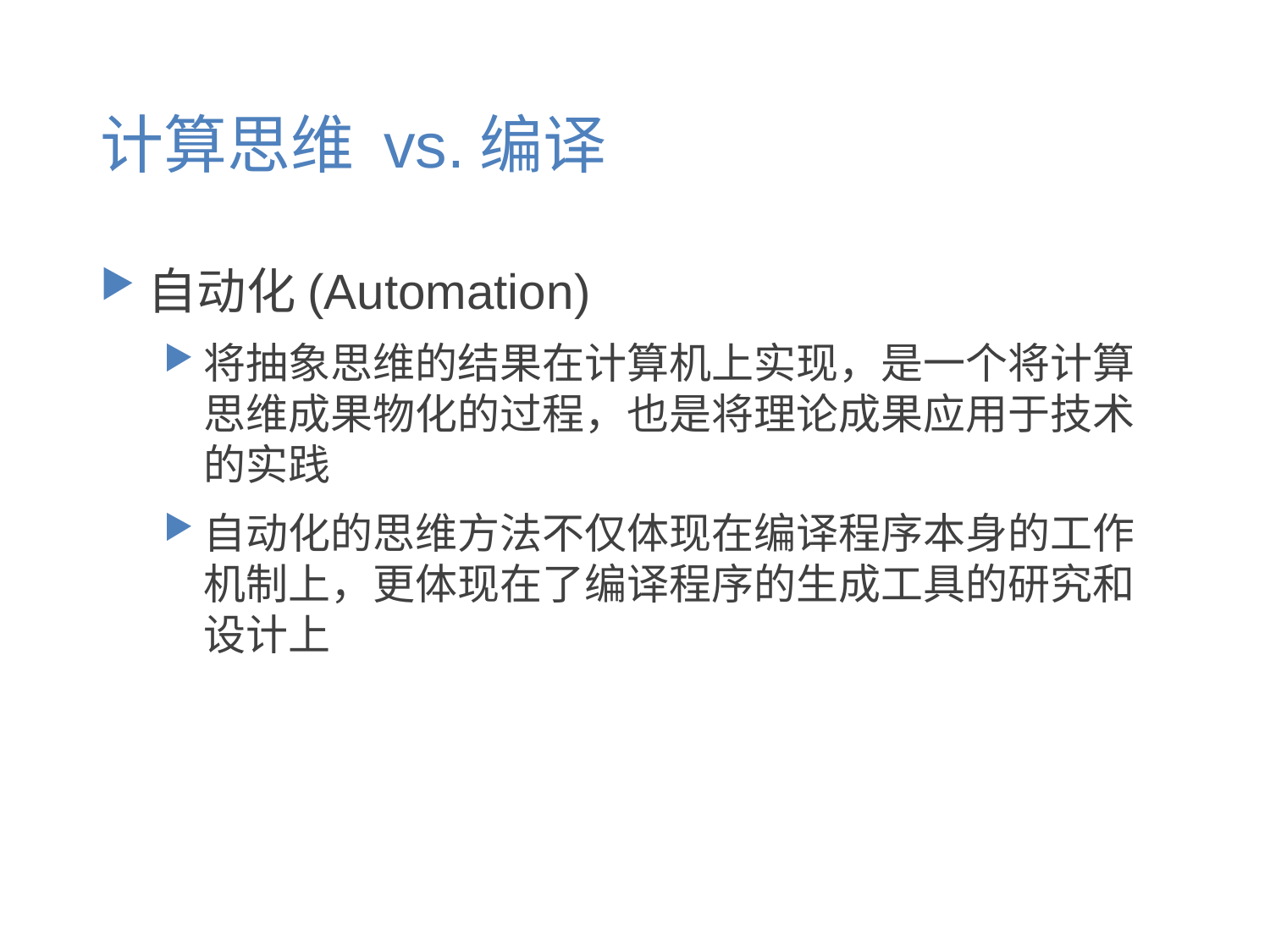

# 计算思维 vs.编译
自动化(Automation)
将抽象思维的结果在计算机上实现，是一个将计算思维成果物化的过程，也是将理论成果应用于技术的实践
自动化的思维方法不仅体现在编译程序本身的工作机制上，更体现在了编译程序的生成工具的研究和设计上